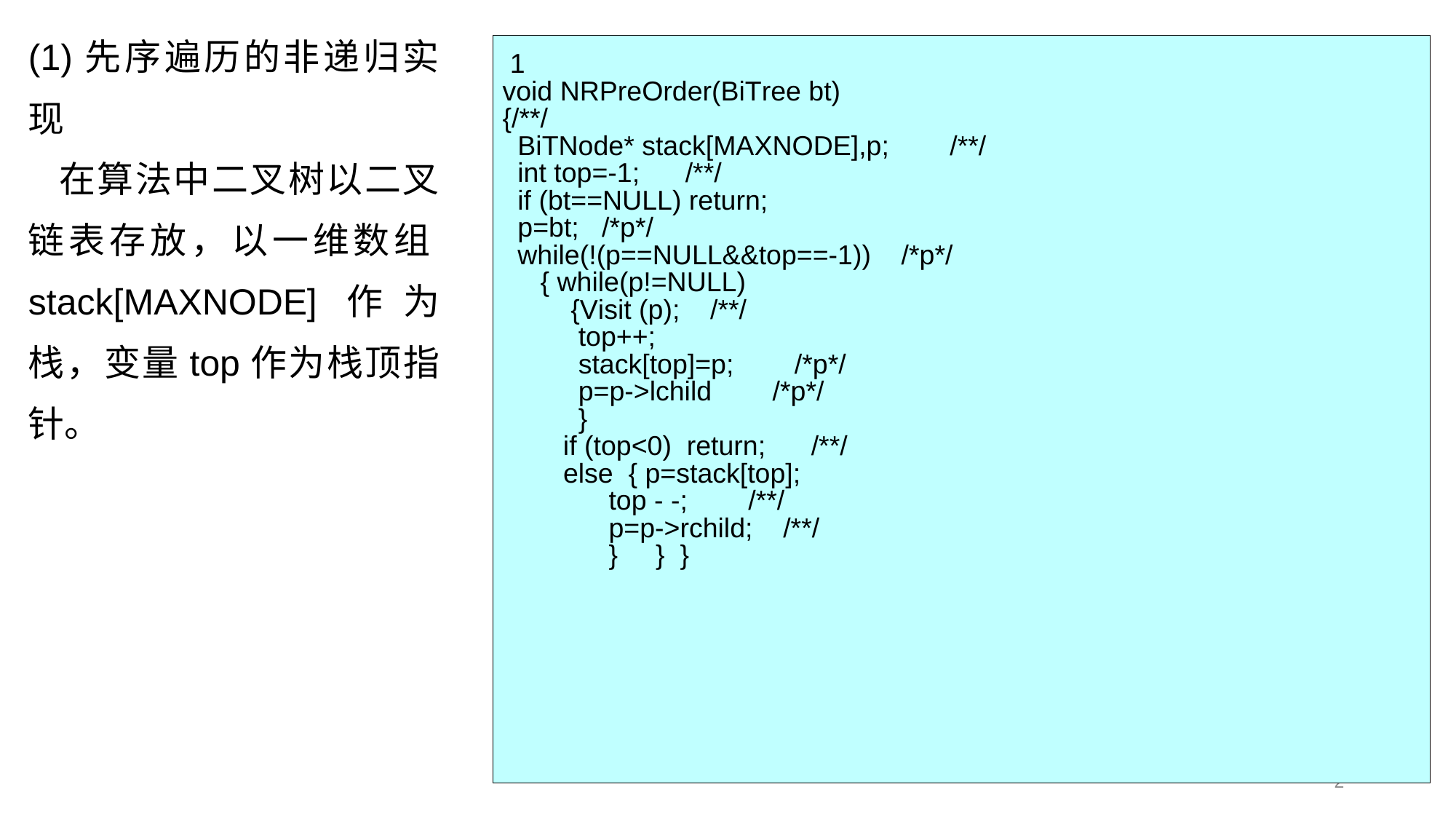

(1)先序遍历的非递归实现
  在算法中二叉树以二叉链表存放，以一维数组stack[MAXNODE]作为栈，变量top作为栈顶指针。
2